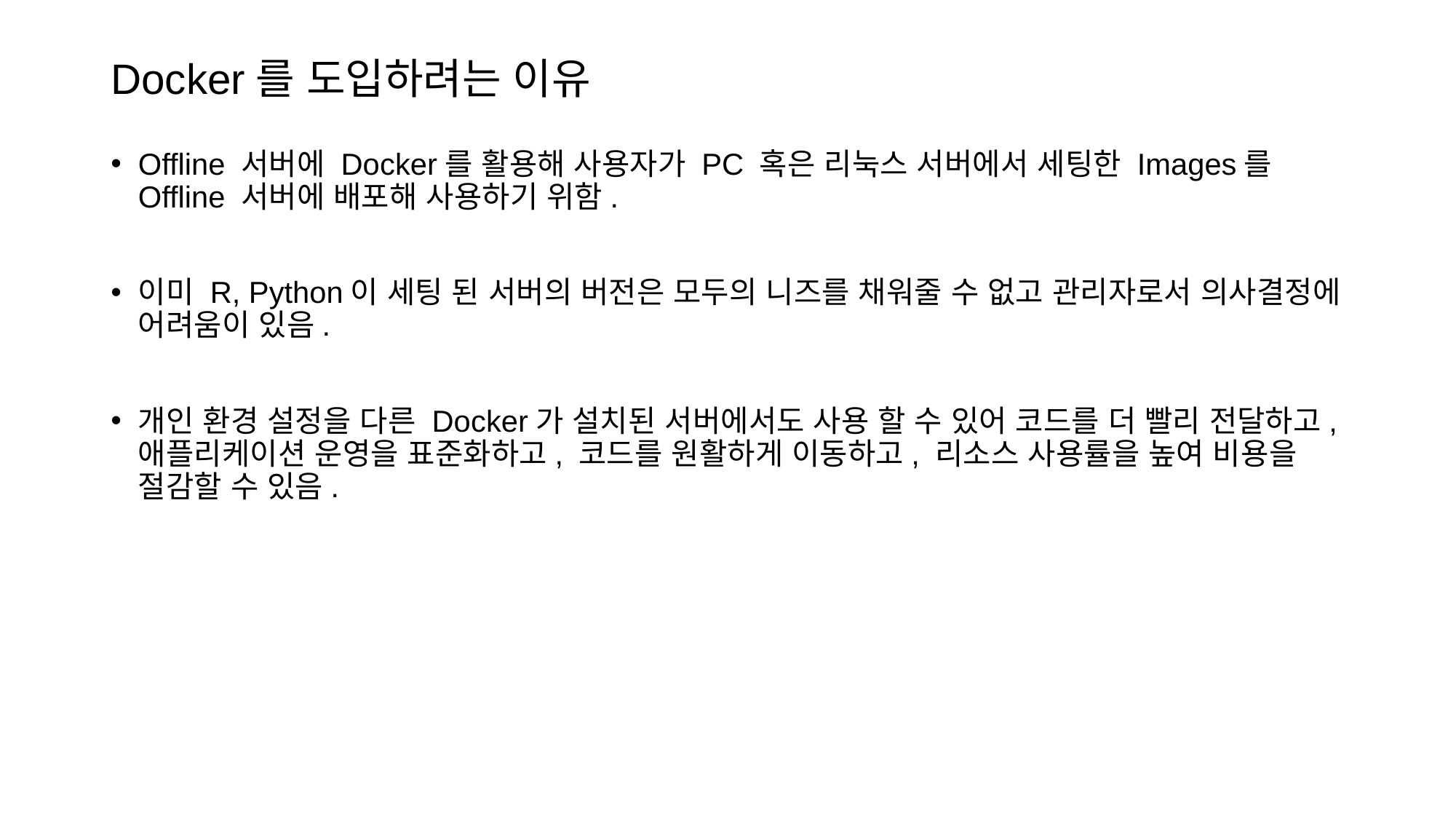

# Docker를 도입하려는 이유
Offline 서버에 Docker를 활용해 사용자가 PC 혹은 리눅스 서버에서 세팅한 Images를 Offline 서버에 배포해 사용하기 위함.

이미 R, Python이 세팅 된 서버의 버전은 모두의 니즈를 채워줄 수 없고 관리자로서 의사결정에 어려움이 있음.

개인 환경 설정을 다른 Docker가 설치된 서버에서도 사용 할 수 있어 코드를 더 빨리 전달하고, 애플리케이션 운영을 표준화하고, 코드를 원활하게 이동하고, 리소스 사용률을 높여 비용을 절감할 수 있음.